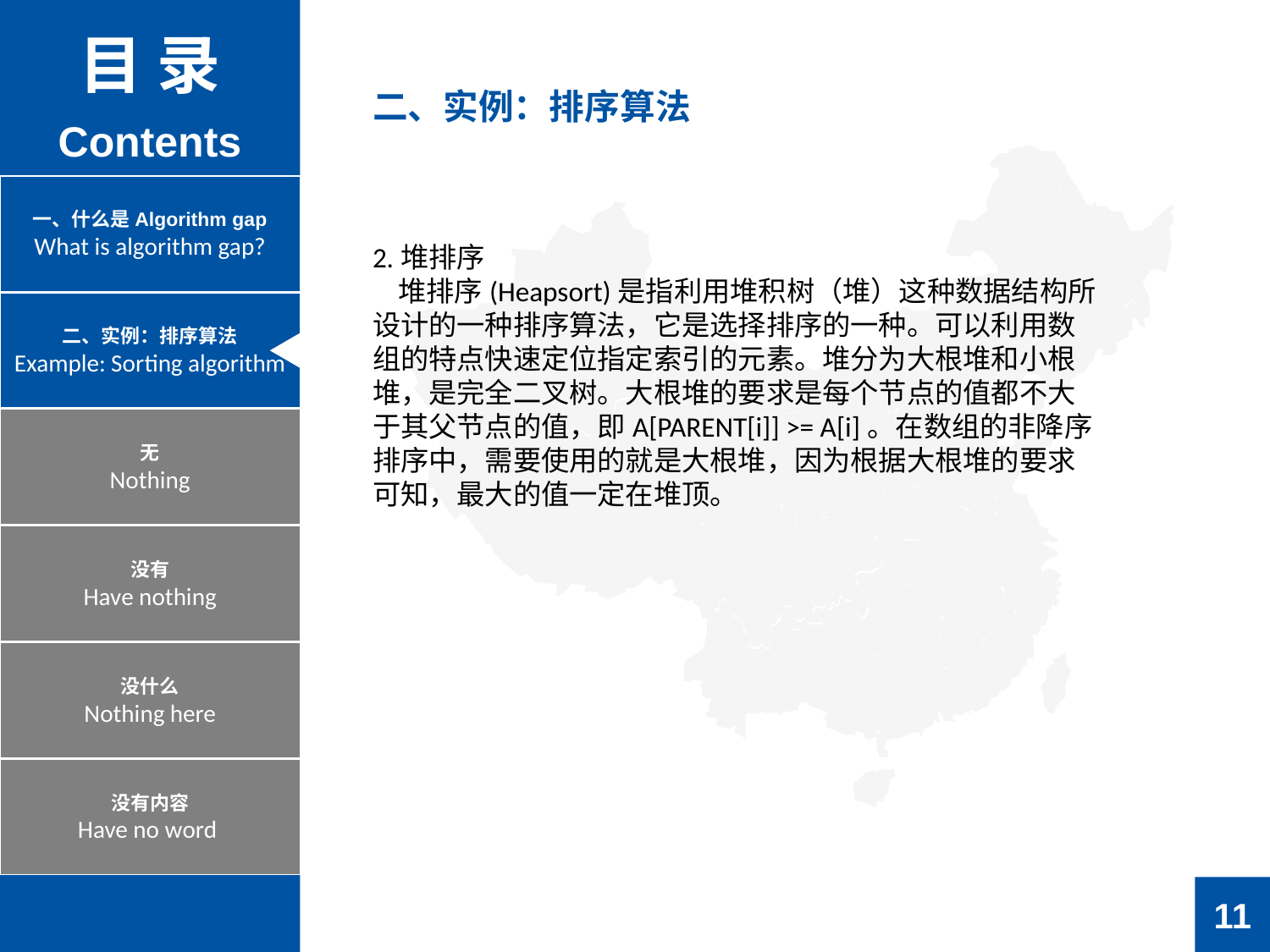

目 录
Contents
二、实例：排序算法
一、什么是Algorithm gap
What is algorithm gap?
2.堆排序
   堆排序(Heapsort)是指利用堆积树（堆）这种数据结构所设计的一种排序算法，它是选择排序的一种。可以利用数组的特点快速定位指定索引的元素。堆分为大根堆和小根堆，是完全二叉树。大根堆的要求是每个节点的值都不大于其父节点的值，即A[PARENT[i]] >= A[i]。在数组的非降序排序中，需要使用的就是大根堆，因为根据大根堆的要求可知，最大的值一定在堆顶。
二、实例：排序算法
Example: Sorting algorithm

无
Nothing
没有
Have nothing
没什么
Nothing here
没有内容
Have no word
11